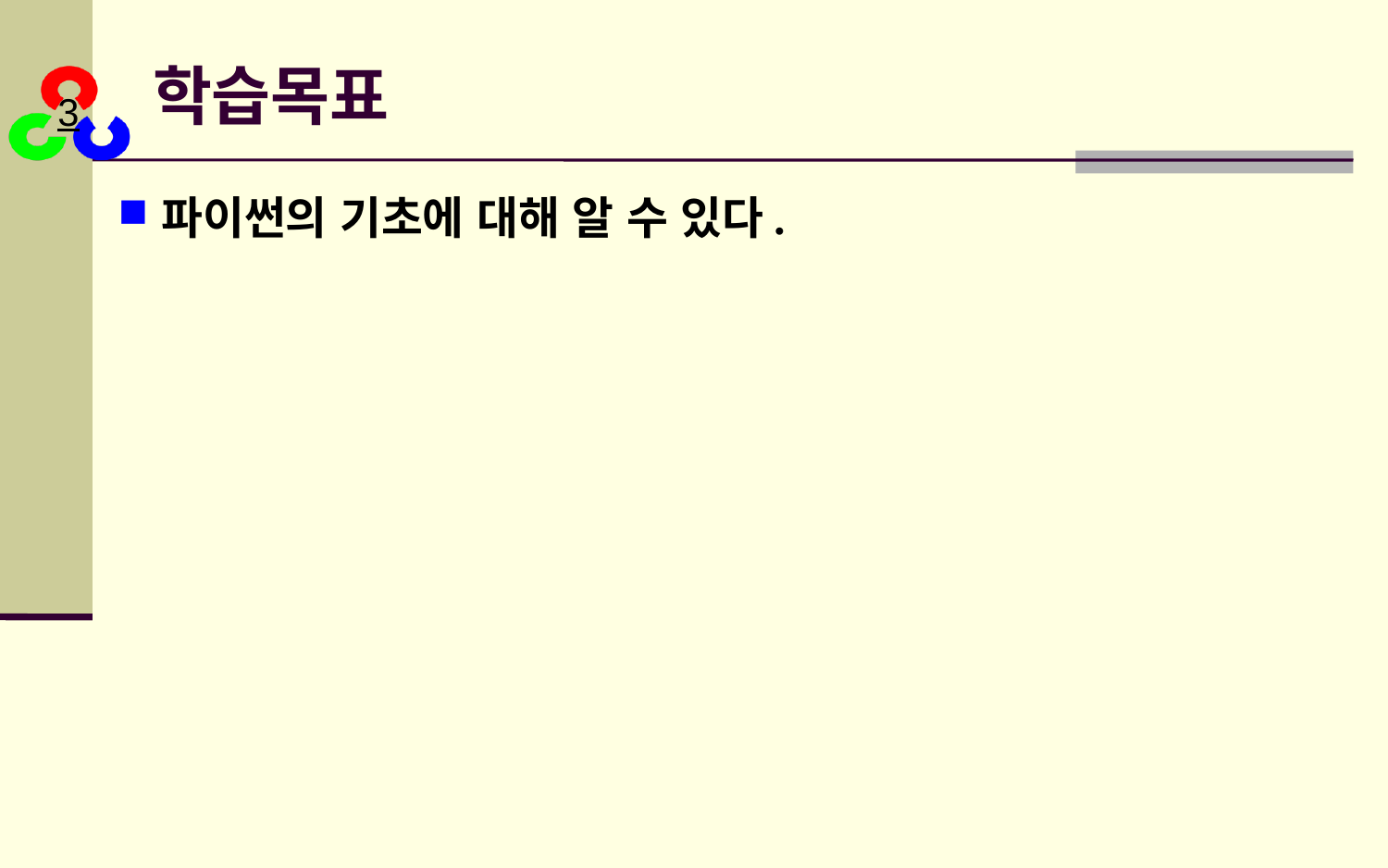

# 학습목표
파이썬의 기초에 대해 알 수 있다.